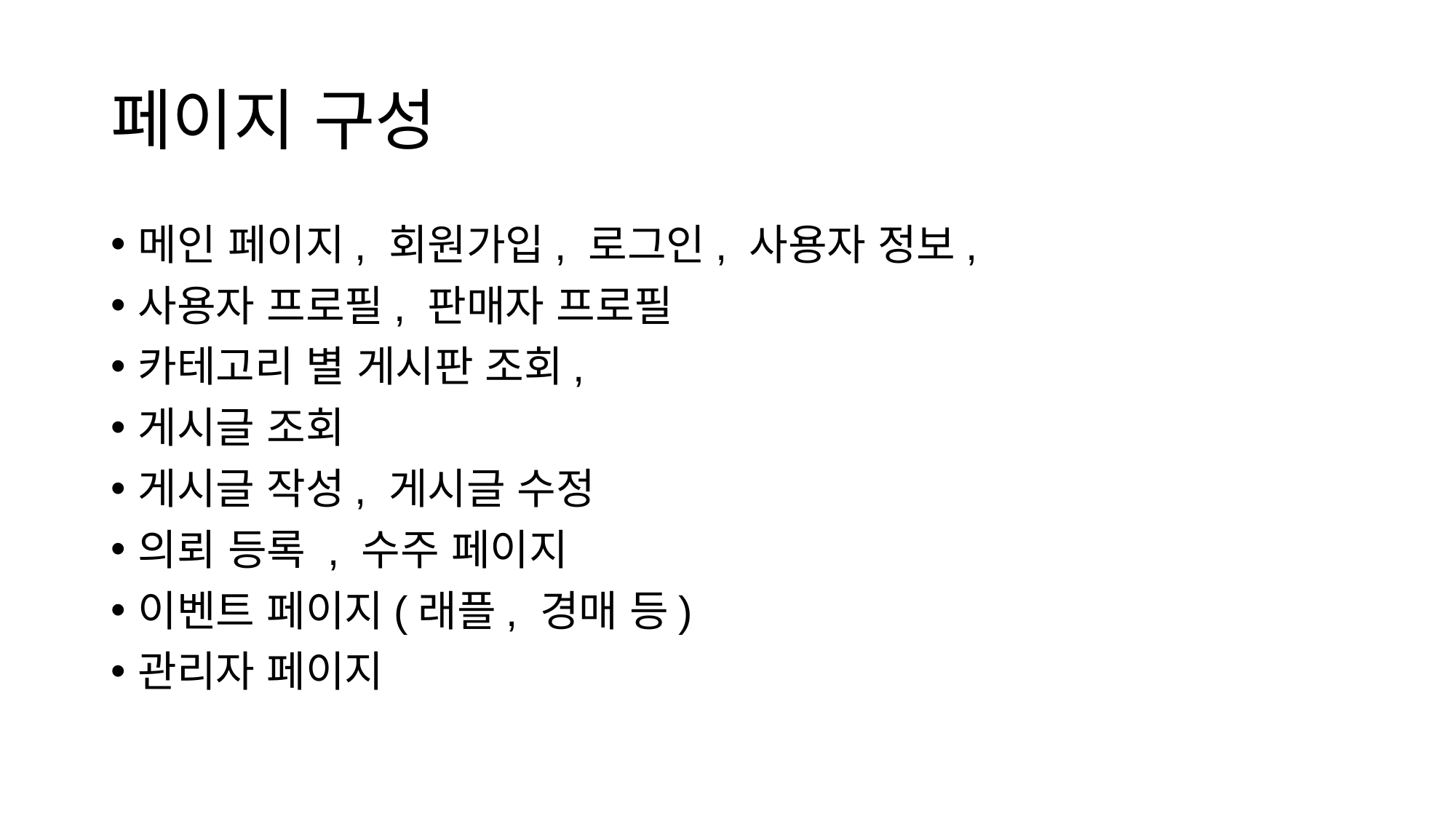

# 페이지 구성
메인 페이지, 회원가입, 로그인, 사용자 정보,
사용자 프로필, 판매자 프로필
카테고리 별 게시판 조회,
게시글 조회
게시글 작성, 게시글 수정
의뢰 등록 , 수주 페이지
이벤트 페이지(래플, 경매 등)
관리자 페이지